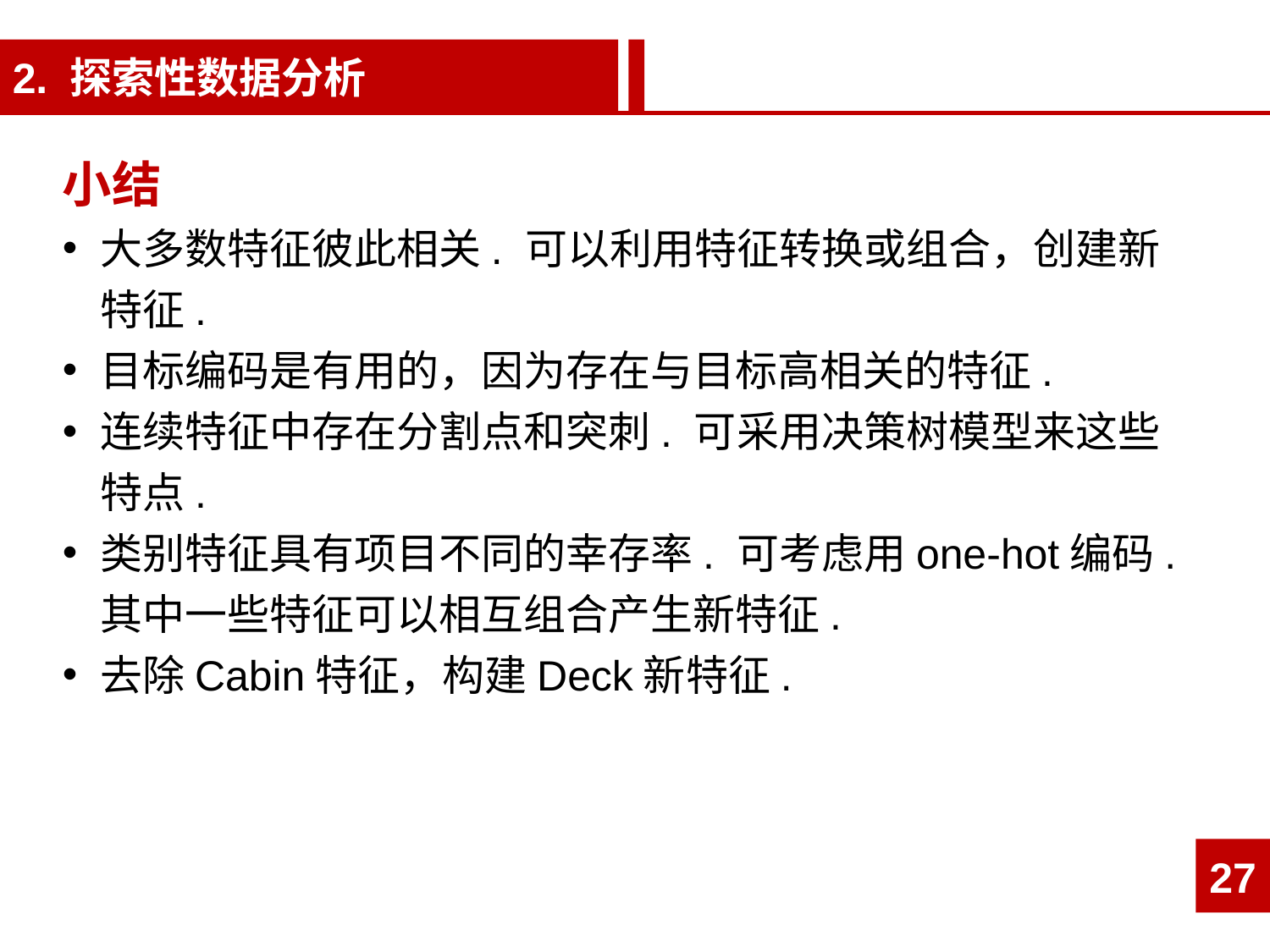

2. 探索性数据分析

小结
大多数特征彼此相关. 可以利用特征转换或组合，创建新特征.
目标编码是有用的，因为存在与目标高相关的特征.
连续特征中存在分割点和突刺. 可采用决策树模型来这些特点.
类别特征具有项目不同的幸存率. 可考虑用one-hot编码.其中一些特征可以相互组合产生新特征.
去除Cabin特征，构建Deck新特征.
27